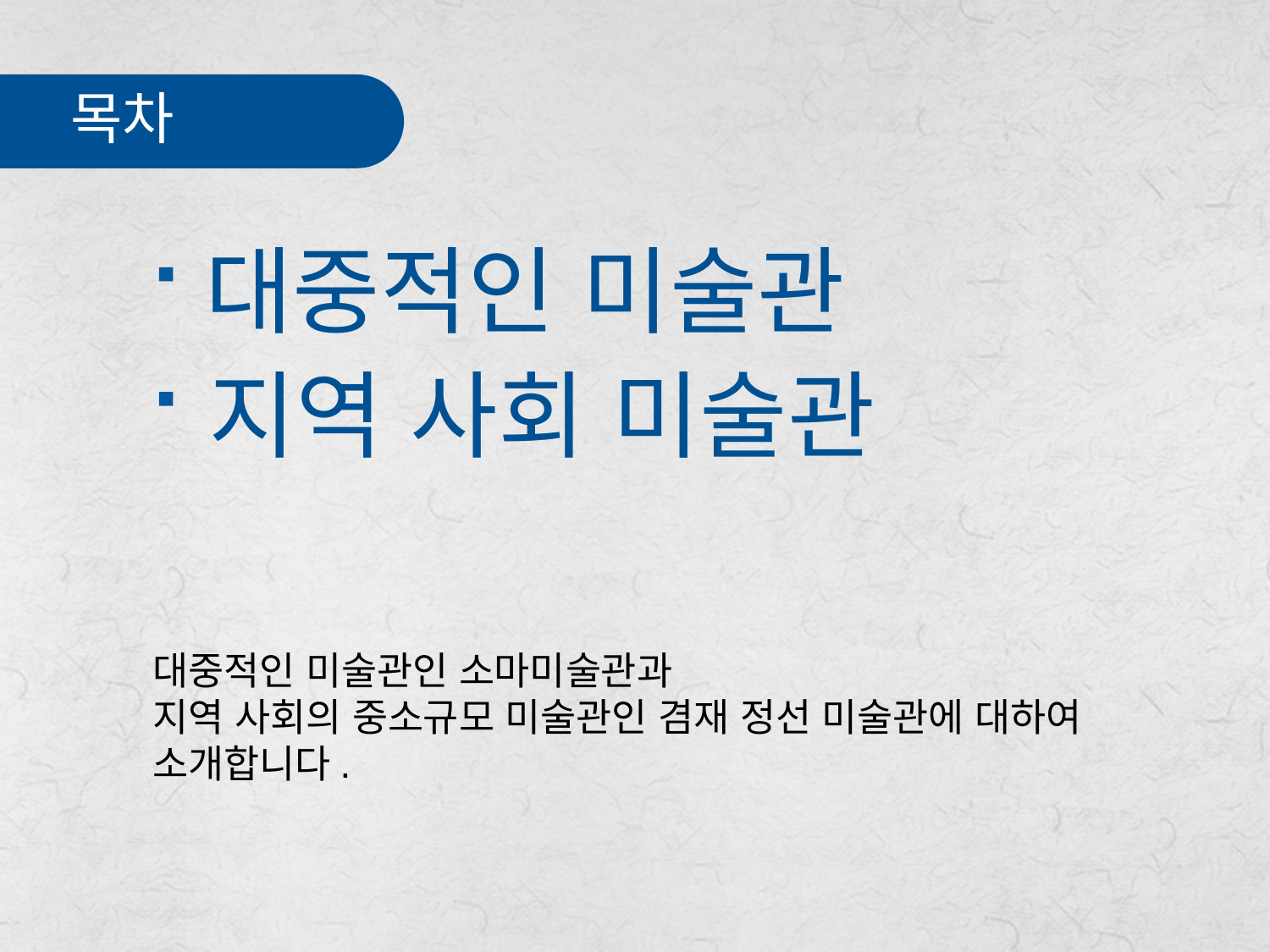

목차
대중적인 미술관

지역 사회 미술관

대중적인 미술관인 소마미술관과
지역 사회의 중소규모 미술관인 겸재 정선 미술관에 대하여
소개합니다.